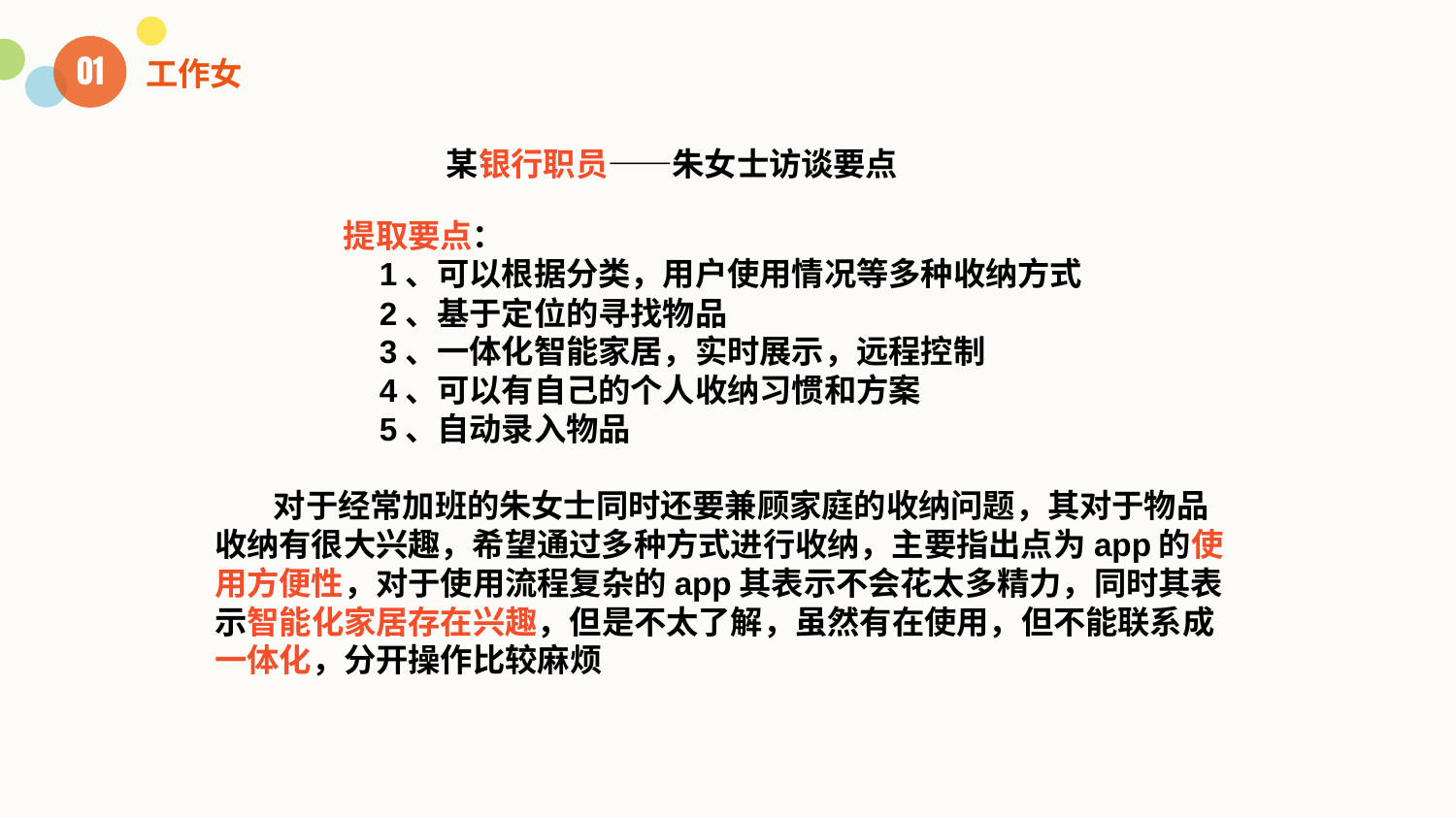

01
工作女

某银行职员——朱女士访谈要点
提取要点：
    1、可以根据分类，用户使用情况等多种收纳方式
    2、基于定位的寻找物品
    3、一体化智能家居，实时展示，远程控制
    4、可以有自己的个人收纳习惯和方案
    5、自动录入物品

       对于经常加班的朱女士同时还要兼顾家庭的收纳问题，其对于物品收纳有很大兴趣，希望通过多种方式进行收纳，主要指出点为app的使用方便性，对于使用流程复杂的app其表示不会花太多精力，同时其表示智能化家居存在兴趣，但是不太了解，虽然有在使用，但不能联系成一体化，分开操作比较麻烦